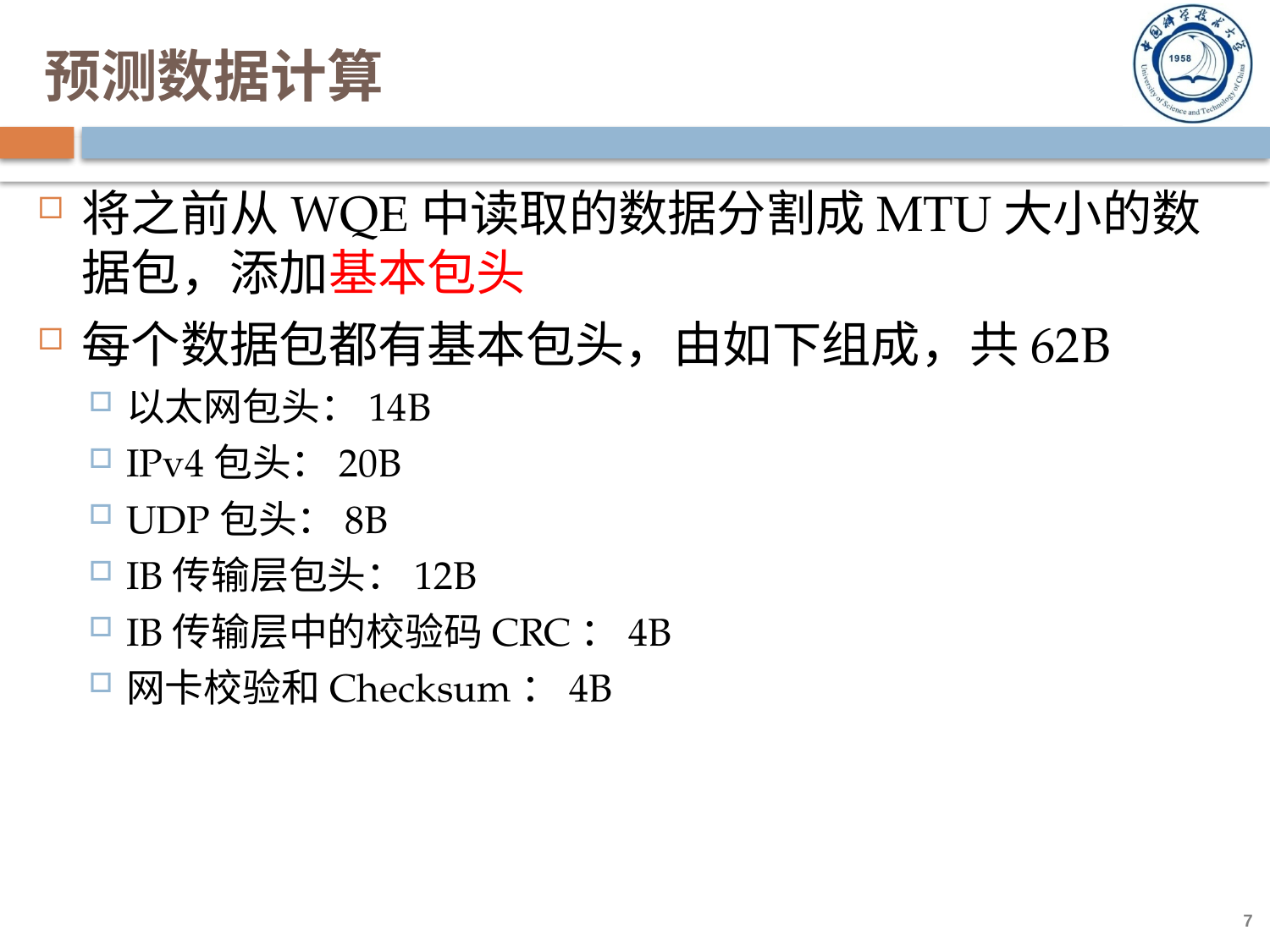

# 预测数据计算
将之前从WQE中读取的数据分割成MTU大小的数据包，添加基本包头
每个数据包都有基本包头，由如下组成，共62B
以太网包头：14B
IPv4包头：20B
UDP包头：8B
IB传输层包头：12B
IB传输层中的校验码CRC：4B
网卡校验和Checksum：4B

7